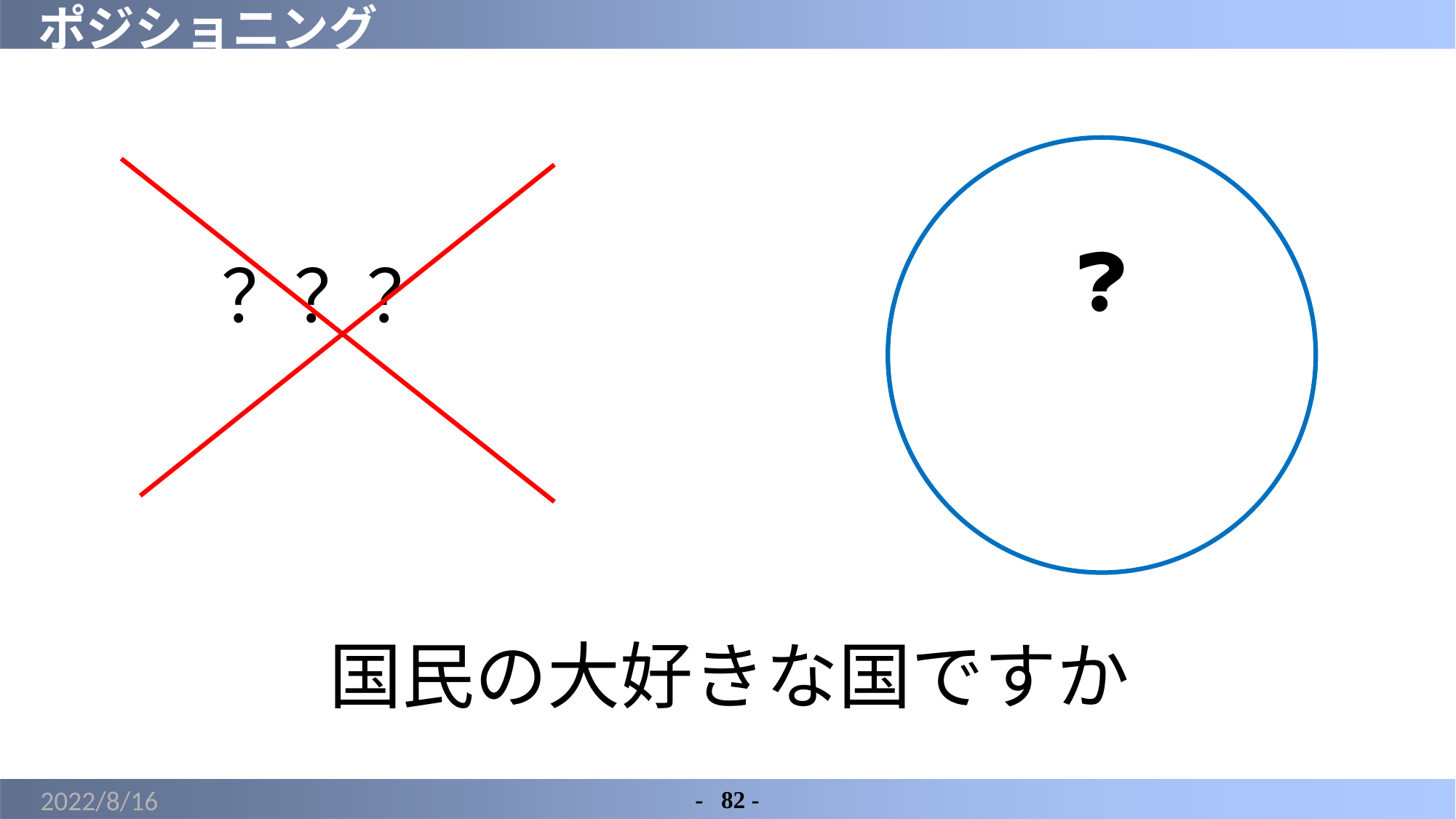

# ポジショニング

❓
？？？
国民の大好きな国ですか
2022/8/16
-	82 -